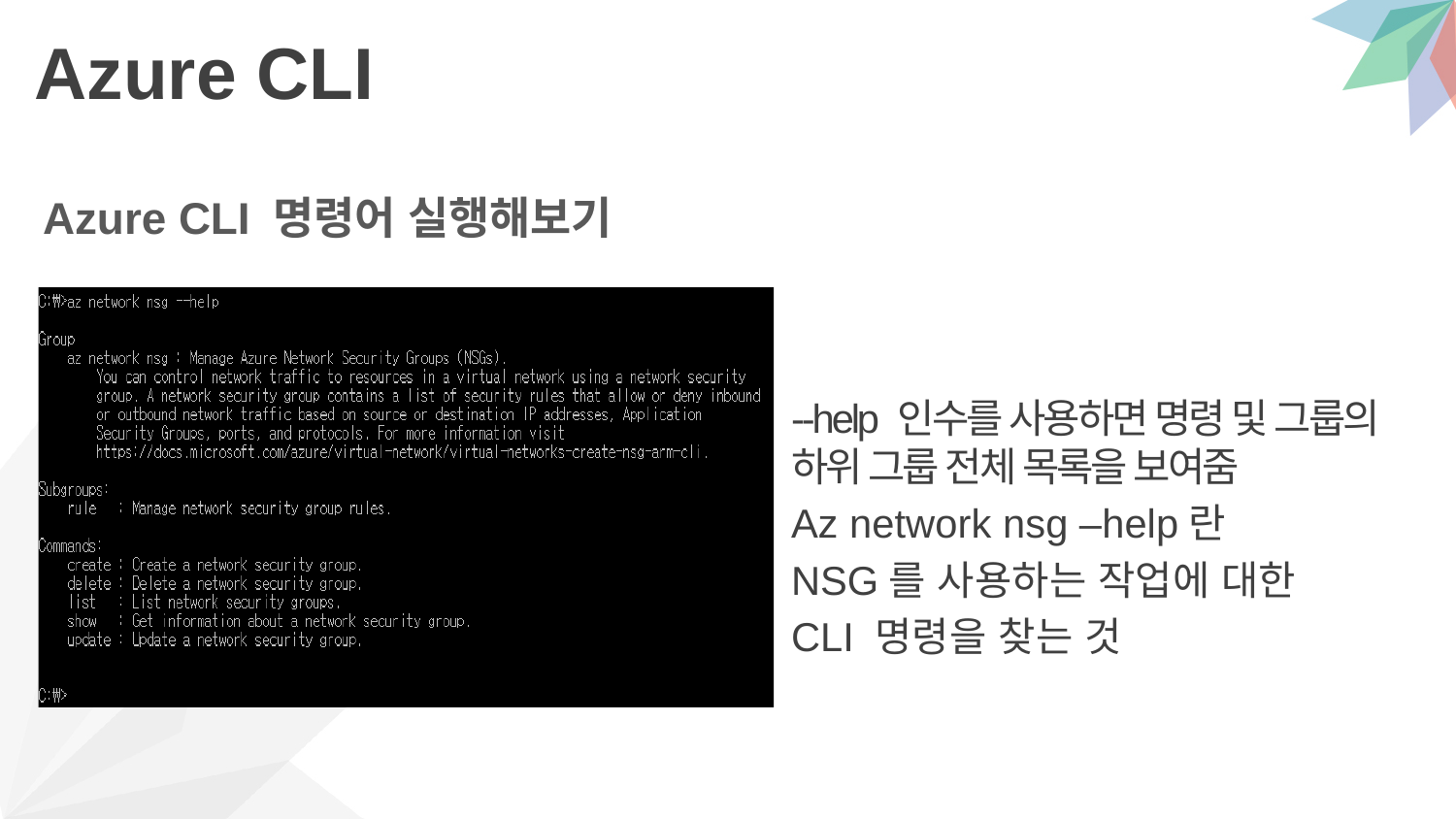

# Azure CLI
Azure CLI 명령어 실행해보기

--help 인수를 사용하면 명령 및 그룹의 하위 그룹 전체 목록을 보여줌
Az network nsg –help란
NSG를 사용하는 작업에 대한
CLI 명령을 찾는 것